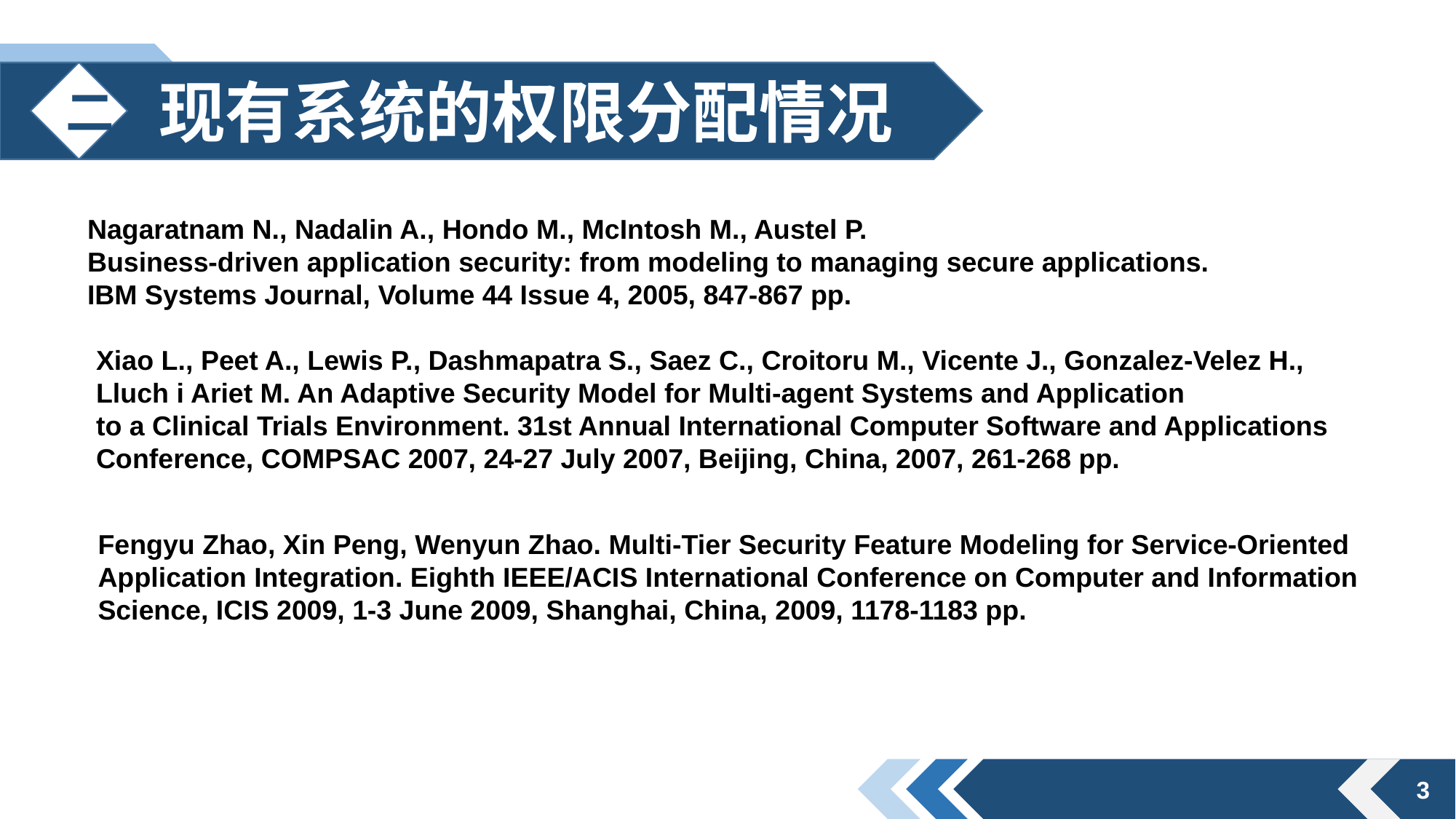

# 现有系统的权限分配情况
Nagaratnam N., Nadalin A., Hondo M., McIntosh M., Austel P.
Business-driven application security: from modeling to managing secure applications.
IBM Systems Journal, Volume 44 Issue 4, 2005, 847-867 pp.
Xiao L., Peet A., Lewis P., Dashmapatra S., Saez C., Croitoru M., Vicente J., Gonzalez-Velez H.,
Lluch i Ariet M. An Adaptive Security Model for Multi-agent Systems and Application
to a Clinical Trials Environment. 31st Annual International Computer Software and Applications
Conference, COMPSAC 2007, 24-27 July 2007, Beijing, China, 2007, 261-268 pp.
Fengyu Zhao, Xin Peng, Wenyun Zhao. Multi-Tier Security Feature Modeling for Service-Oriented
Application Integration. Eighth IEEE/ACIS International Conference on Computer and Information
Science, ICIS 2009, 1-3 June 2009, Shanghai, China, 2009, 1178-1183 pp.

3